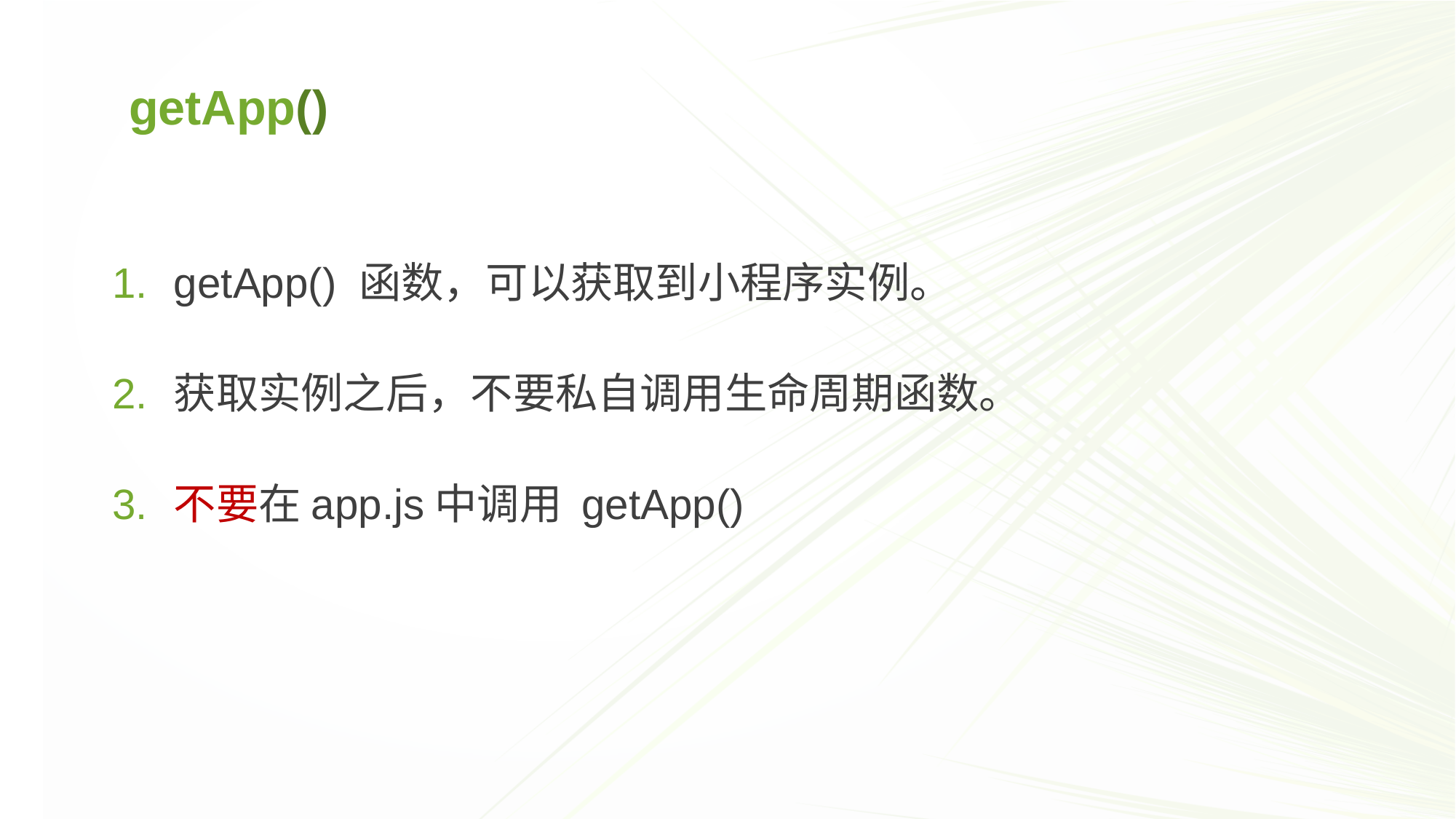

getApp()
getApp() 函数，可以获取到小程序实例。
获取实例之后，不要私自调用生命周期函数。
不要在app.js中调用 getApp()